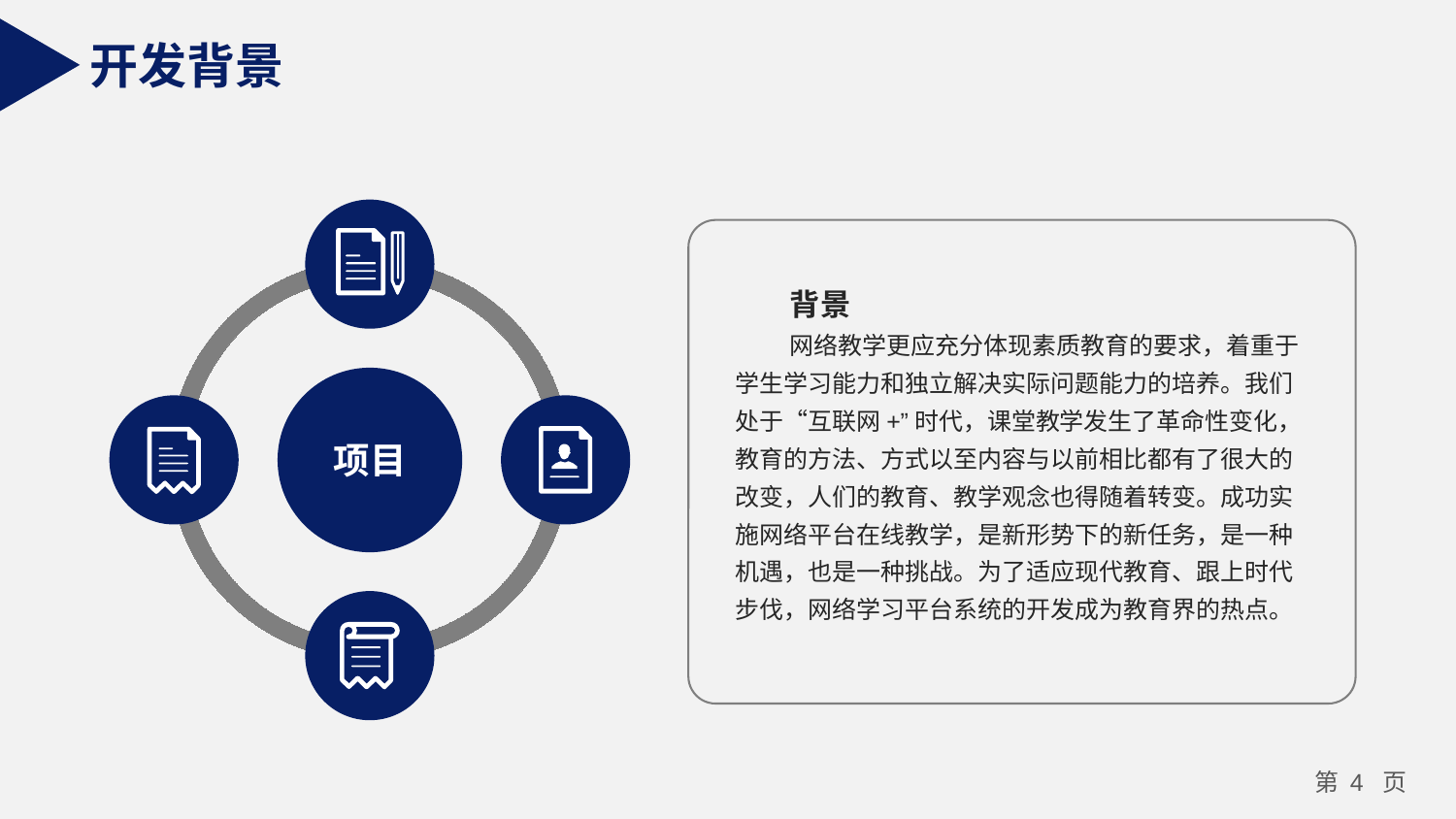

开发背景

背景
网络教学更应充分体现素质教育的要求，着重于学生学习能力和独立解决实际问题能力的培养。我们处于“互联网+”时代，课堂教学发生了革命性变化，教育的方法、方式以至内容与以前相比都有了很大的改变，人们的教育、教学观念也得随着转变。成功实施网络平台在线教学，是新形势下的新任务，是一种机遇，也是一种挑战。为了适应现代教育、跟上时代步伐，网络学习平台系统的开发成为教育界的热点。
项目